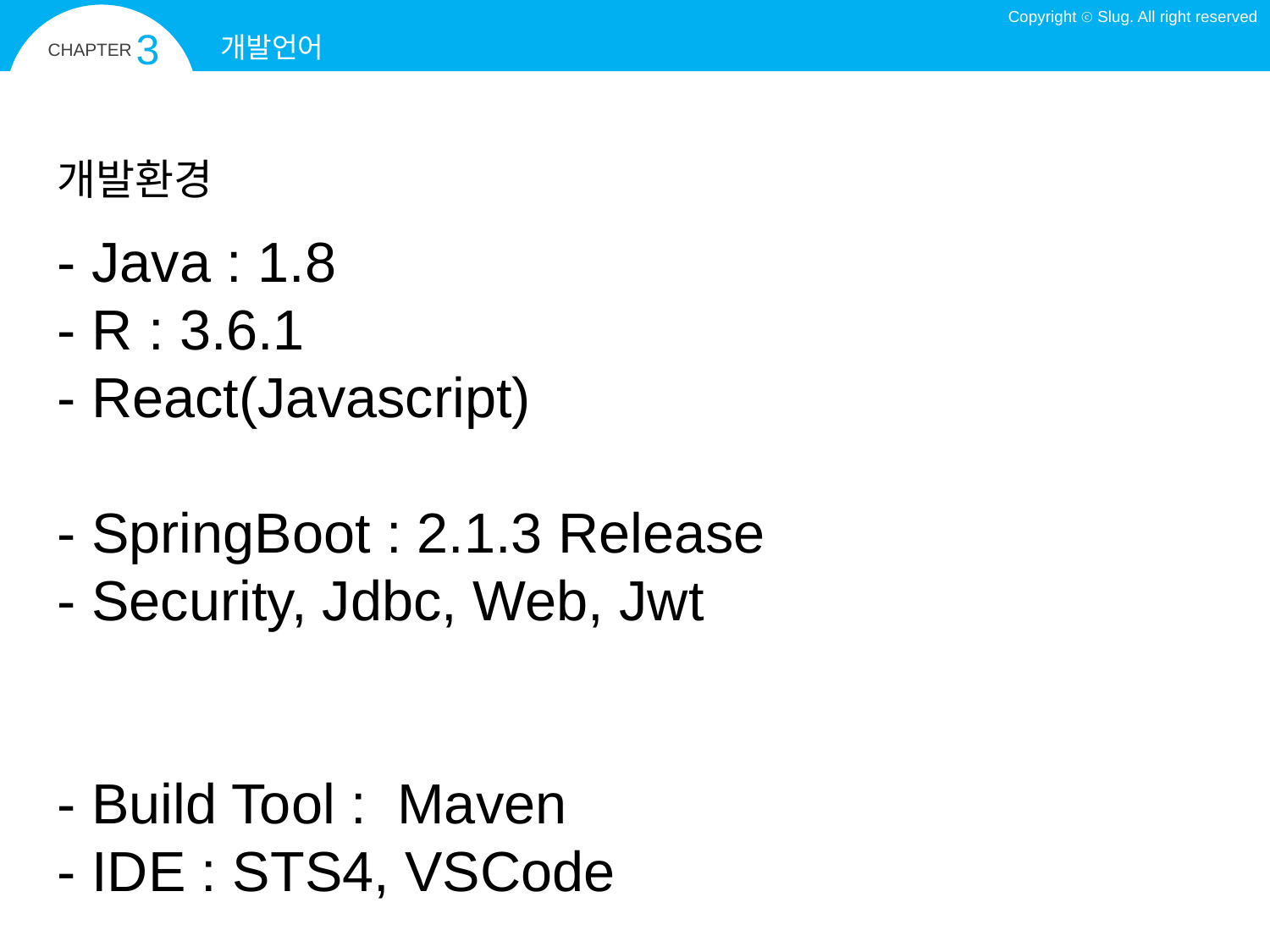

Copyright ⓒ Slug. All right reserved

3
개발언어
CHAPTER
개발환경
- Java : 1.8
- R : 3.6.1
- React(Javascript)

- SpringBoot : 2.1.3 Release
- Security, Jdbc, Web, Jwt

- Build Tool :  Maven
- IDE : STS4, VSCode